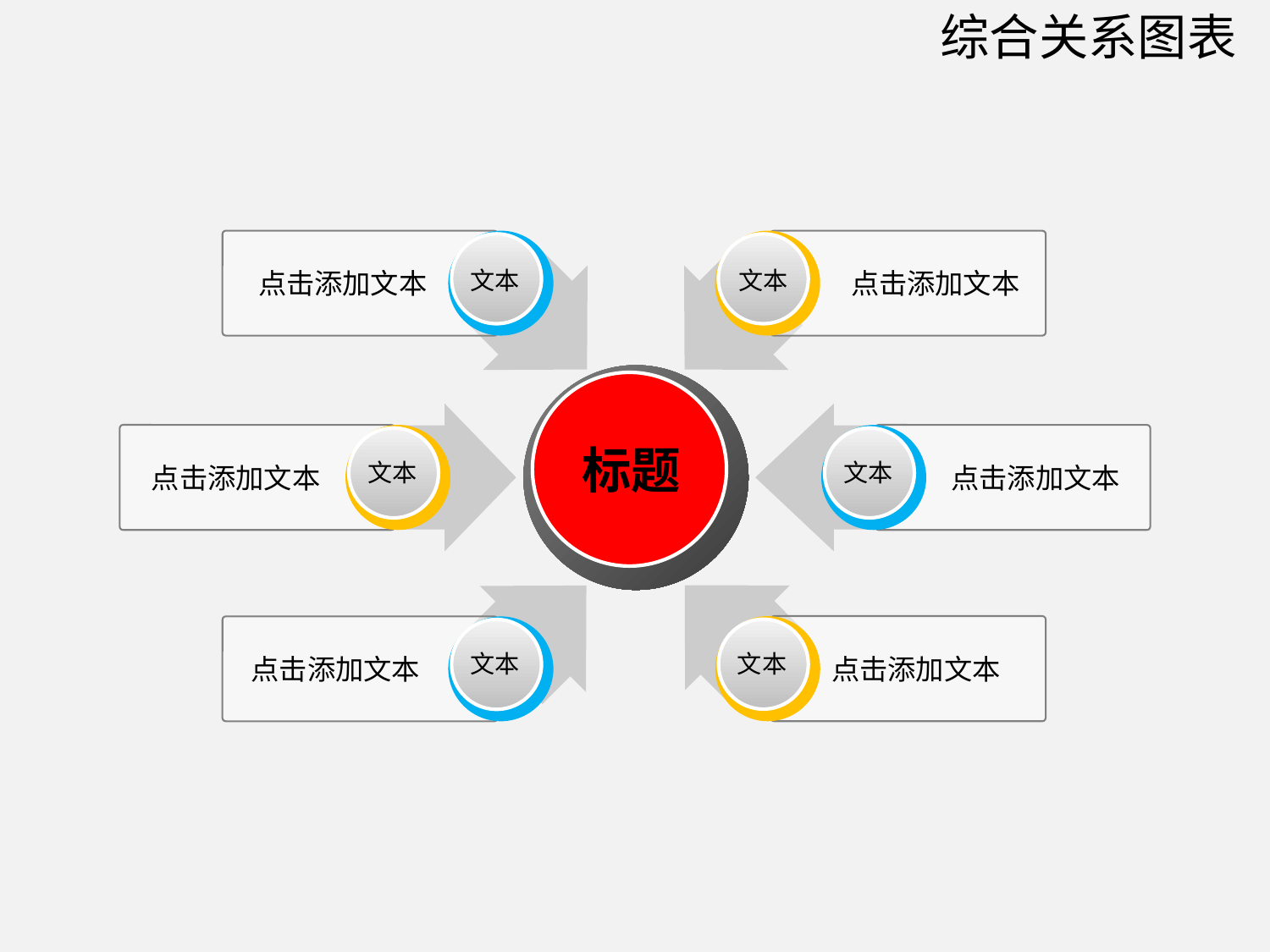

综合关系图表

文本
文本
点击添加文本
点击添加文本

标题
文本
文本
点击添加文本
点击添加文本

文本
文本
点击添加文本
点击添加文本